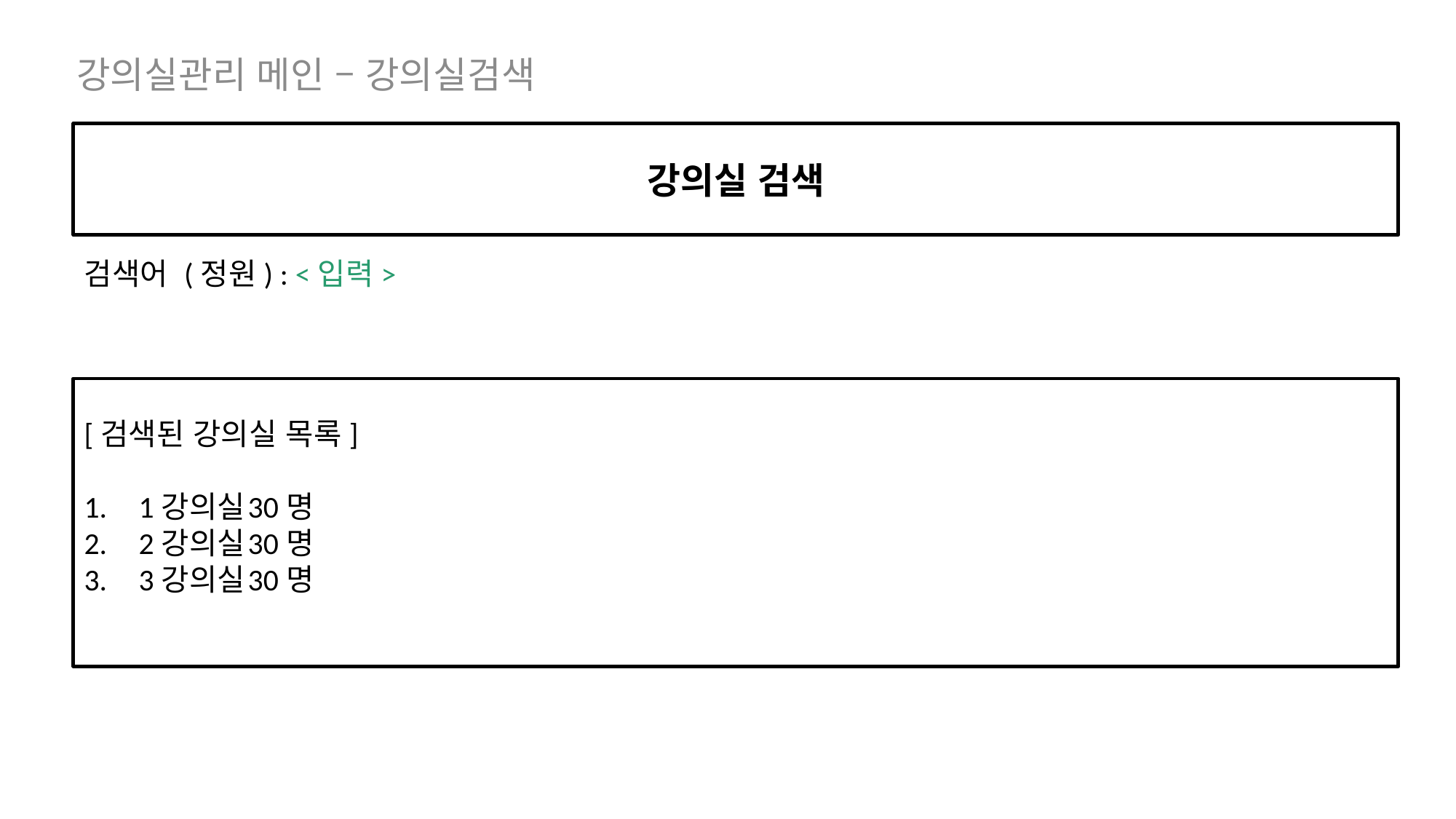

강의실관리 메인 – 강의실검색
강의실 검색
검색어 (정원) : <입력>
[검색된 강의실 목록]

1강의실	30명
2강의실	30명
3강의실	30명